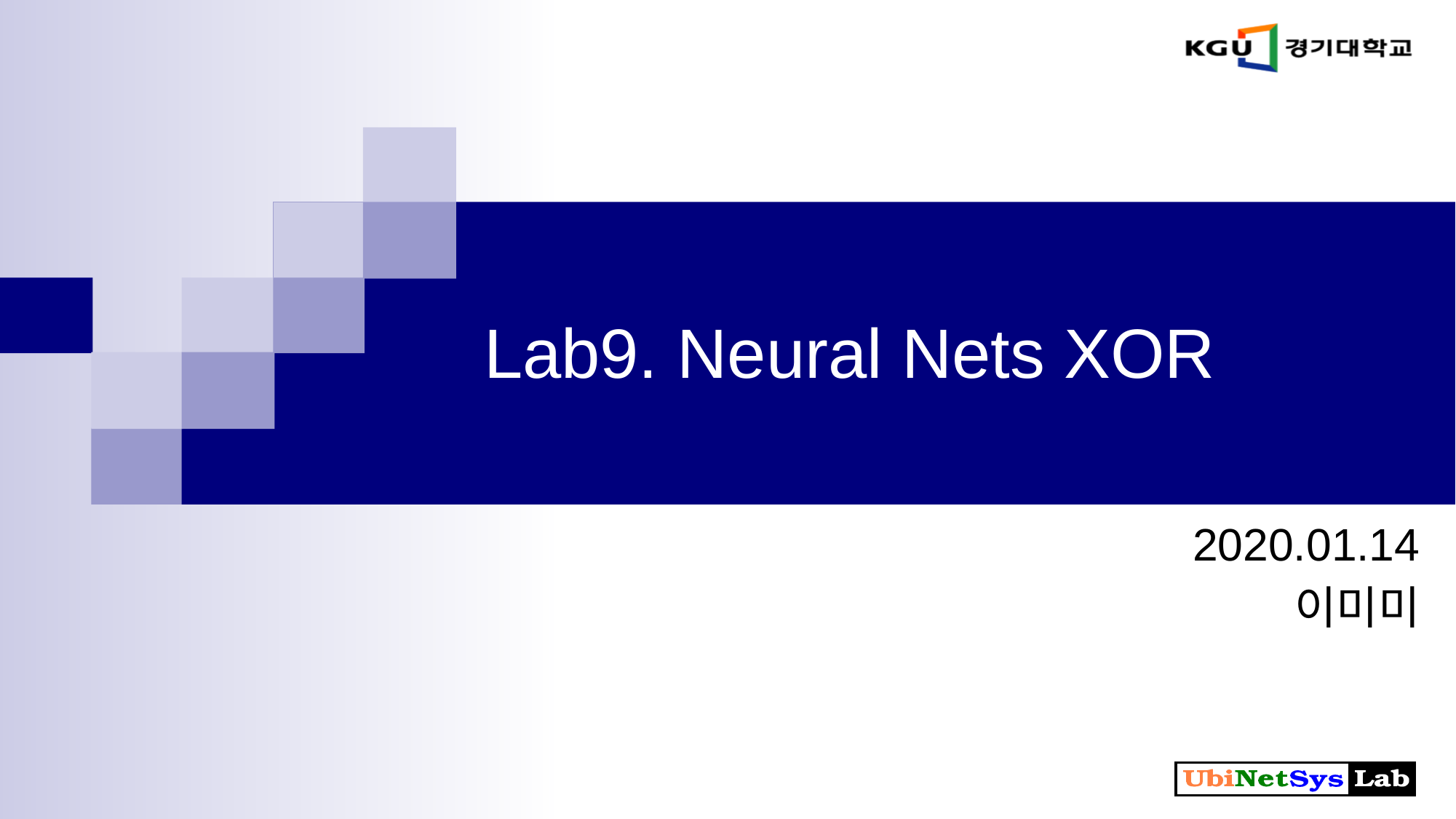

# Lab9. Neural Nets XOR
2020.01.14
이미미